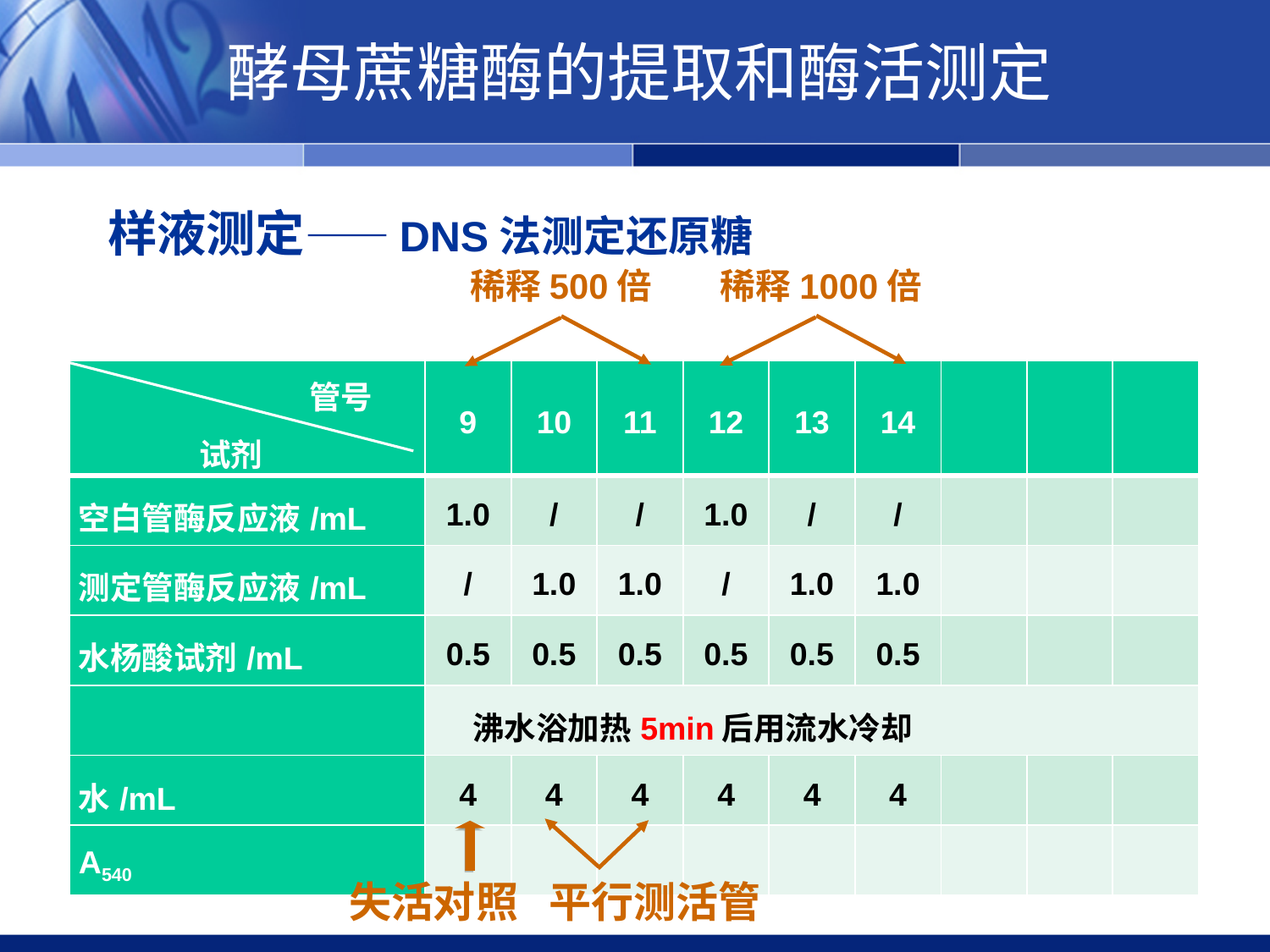

酵母蔗糖酶的提取和酶活测定
样液测定——DNS法测定还原糖
稀释1000倍
稀释500倍
| 管号 试剂 | 9 | 10 | 11 | 12 | 13 | 14 |  |  |  |
| --- | --- | --- | --- | --- | --- | --- | --- | --- | --- |
| 空白管酶反应液/mL | 1.0 | / | / | 1.0 | / | / |  |  |  |
| 测定管酶反应液/mL | / | 1.0 | 1.0 | / | 1.0 | 1.0 |  |  |  |
| 水杨酸试剂/mL | 0.5 | 0.5 | 0.5 | 0.5 | 0.5 | 0.5 |  |  |  |
|  | 沸水浴加热5min后用流水冷却 |  |  |  |  |  |  |  |  |
| 水/mL | 4 | 4 | 4 | 4 | 4 | 4 |  |  |  |
| A540 |  |  |  |  |  |  |  |  |  |

失活对照
平行测活管